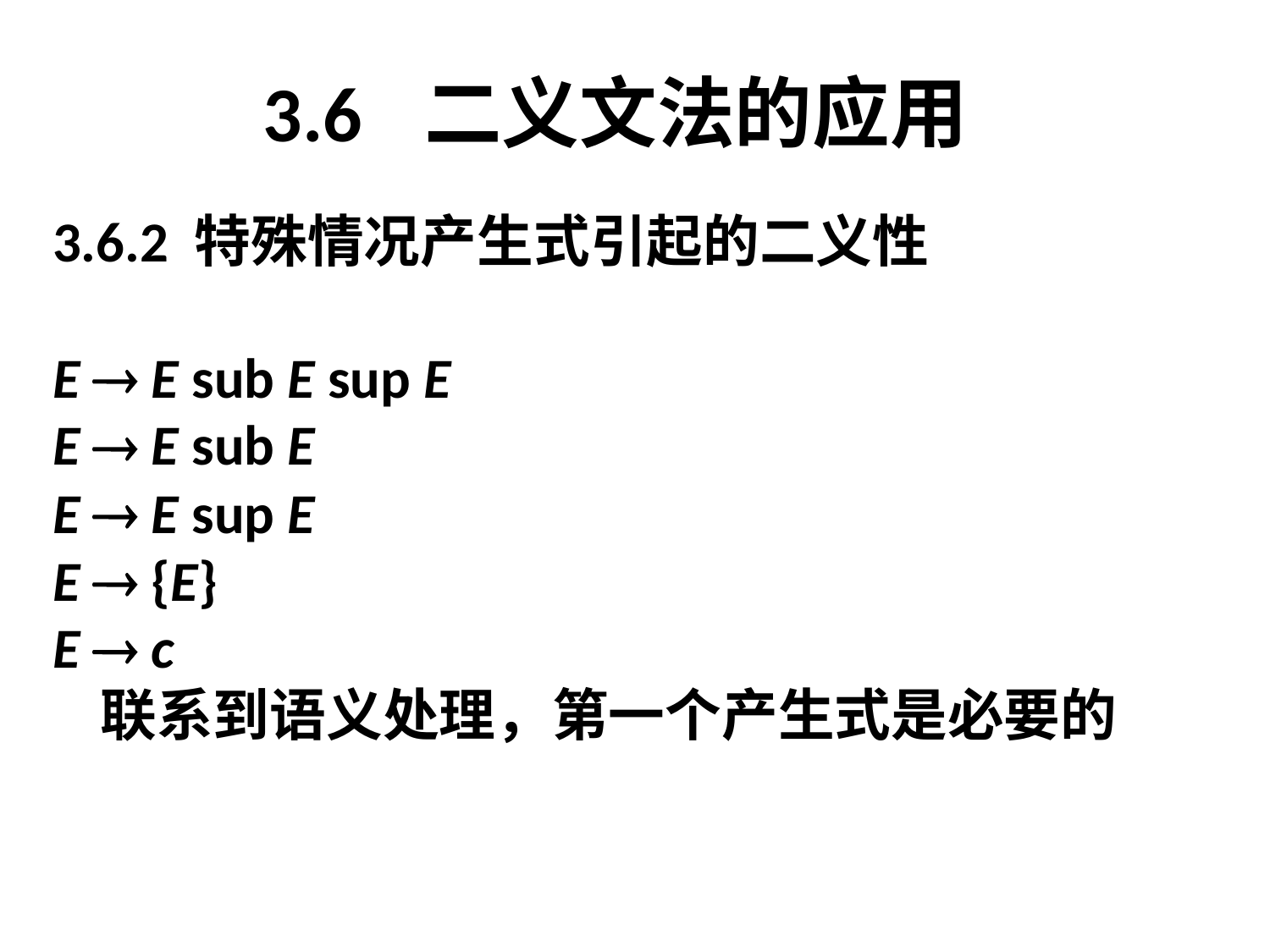

# 3.6  二义文法的应用
3.6.2 特殊情况产生式引起的二义性

E → E sub E sup E
E → E sub E
E → E sup E
E → {E}
E → c
	联系到语义处理，第一个产生式是必要的